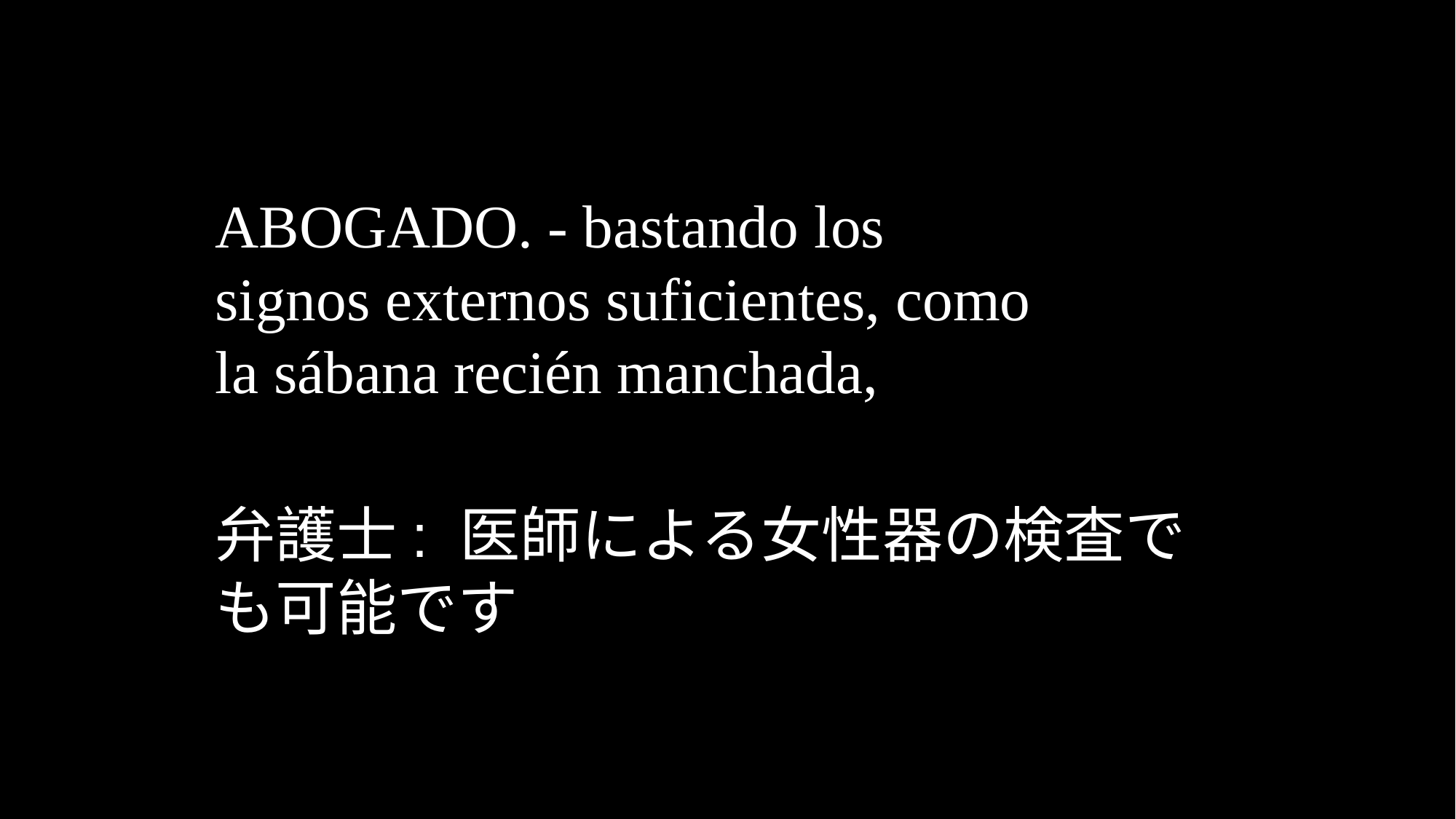

ABOGADO. - bastando los signos externos suficientes, como la sábana recién manchada,

弁護士: 医師による女性器の検査でも可能です